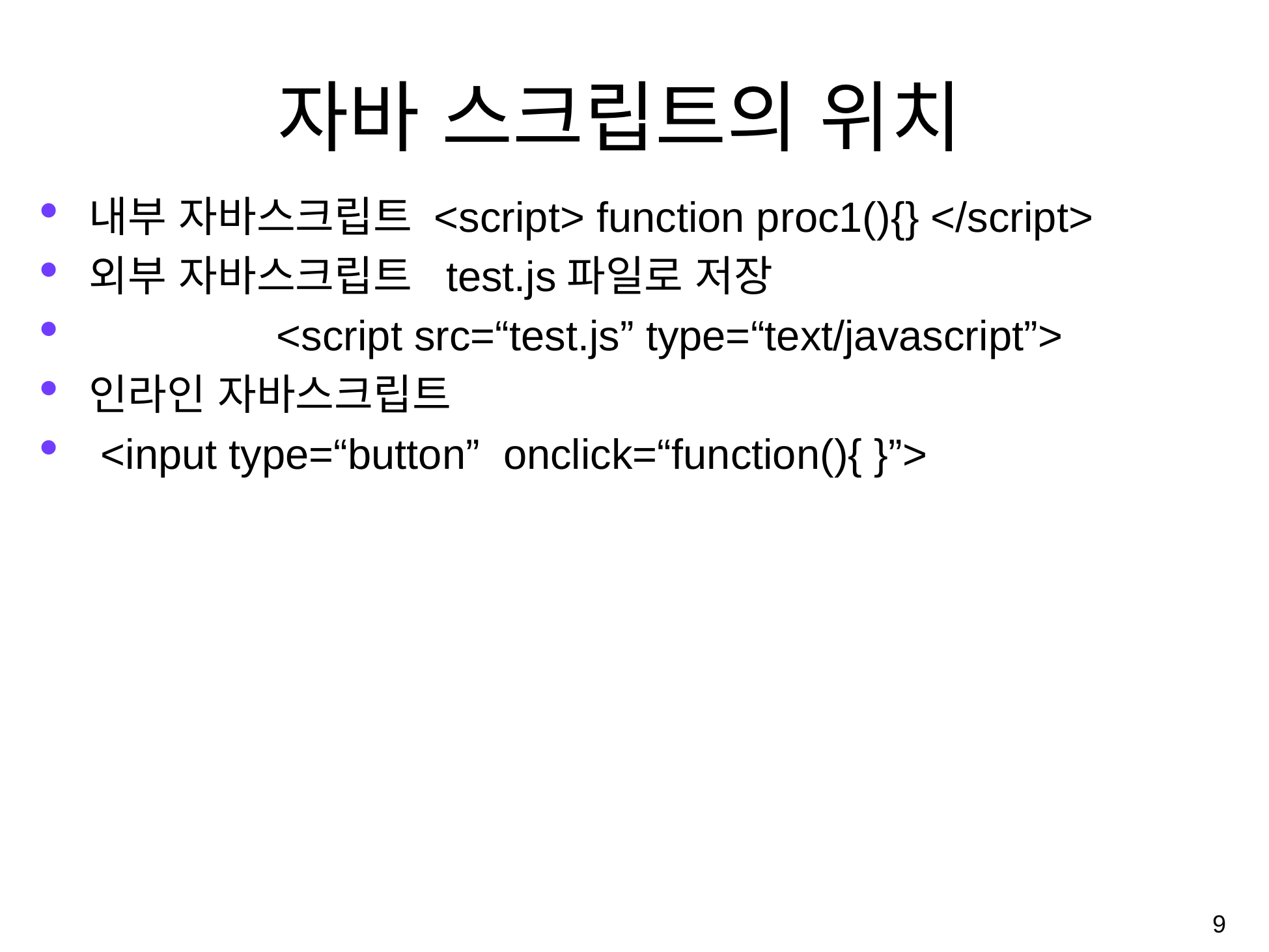

# 자바 스크립트의 위치
내부 자바스크립트 <script> function proc1(){} </script>
외부 자바스크립트  test.js파일로 저장
                <script src=“test.js” type=“text/javascript”>
인라인 자바스크립트
 <input type=“button”  onclick=“function(){ }”>

9